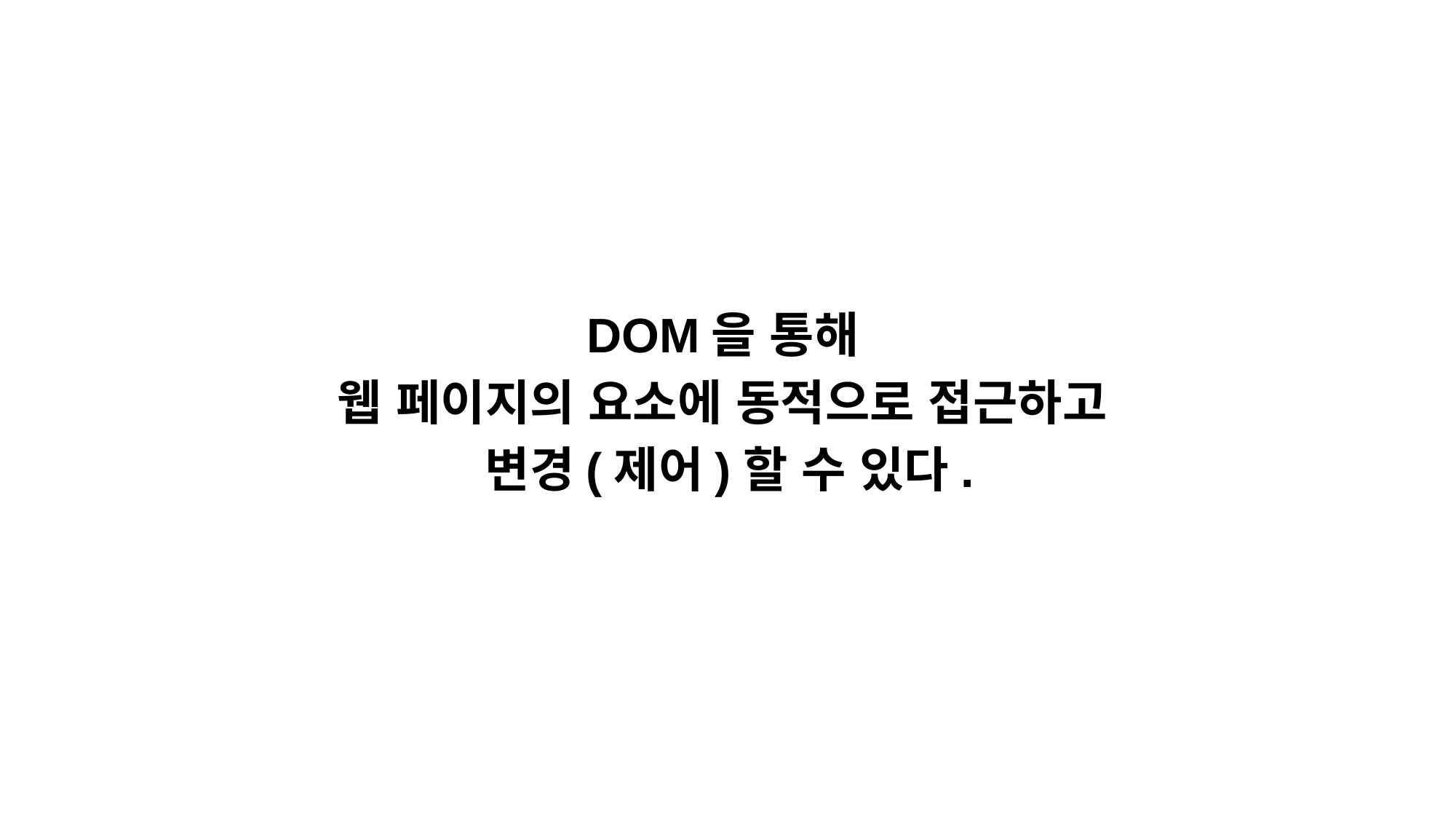

DOM을 통해
웹 페이지의 요소에 동적으로 접근하고
변경(제어)할 수 있다.